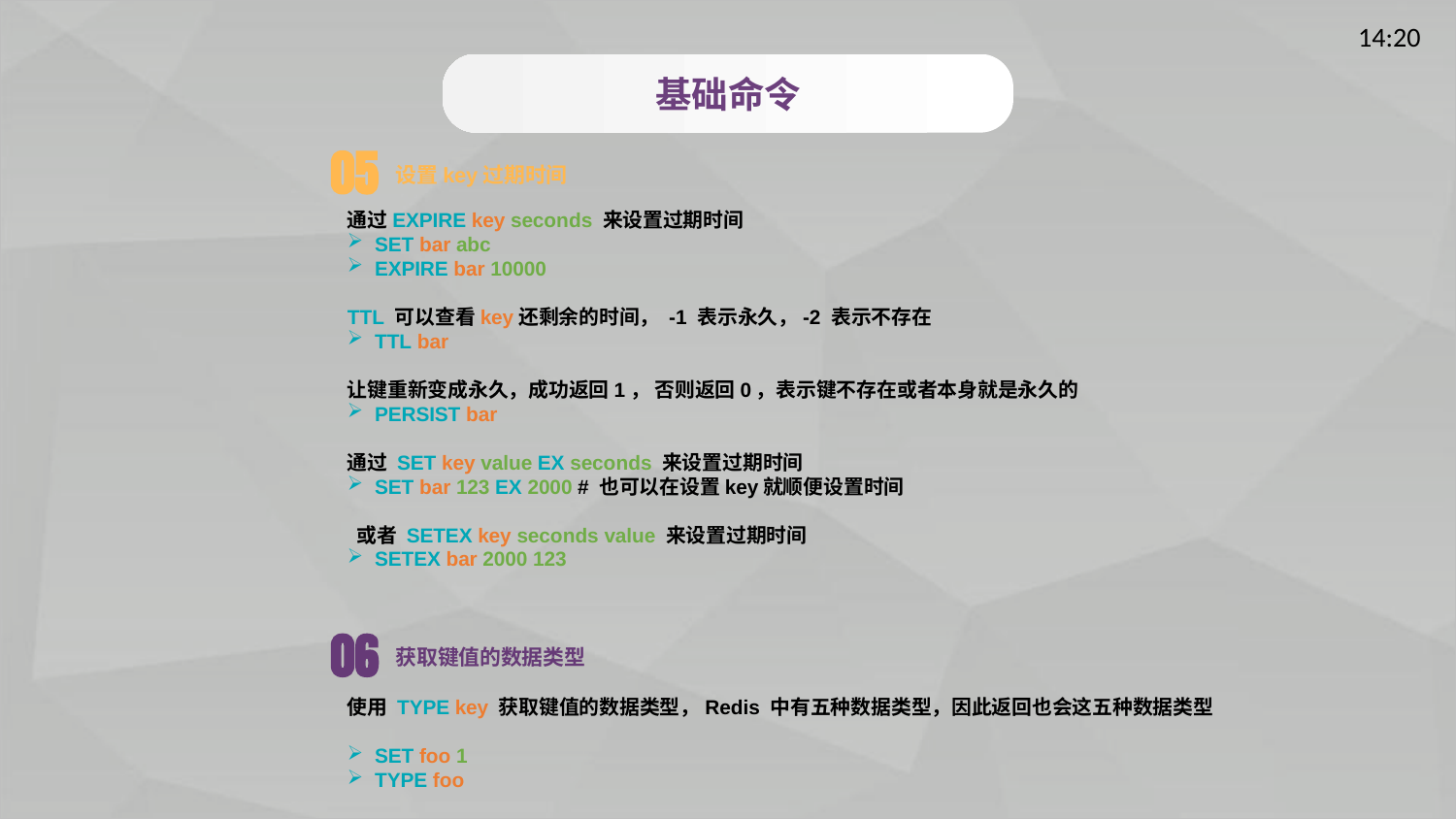

基础命令
05
设置key过期时间
通过EXPIRE key seconds 来设置过期时间
SET bar abc
EXPIRE bar 10000

TTL 可以查看key还剩余的时间， -1 表示永久，-2 表示不存在
TTL bar

让键重新变成永久，成功返回1， 否则返回0，表示键不存在或者本身就是永久的
PERSIST bar

通过 SET key value EX seconds 来设置过期时间
SET bar 123 EX 2000 # 也可以在设置key就顺便设置时间

 或者 SETEX key seconds value 来设置过期时间
SETEX bar 2000 123
06
获取键值的数据类型
使用 TYPE key 获取键值的数据类型，Redis 中有五种数据类型，因此返回也会这五种数据类型

SET foo 1
TYPE foo